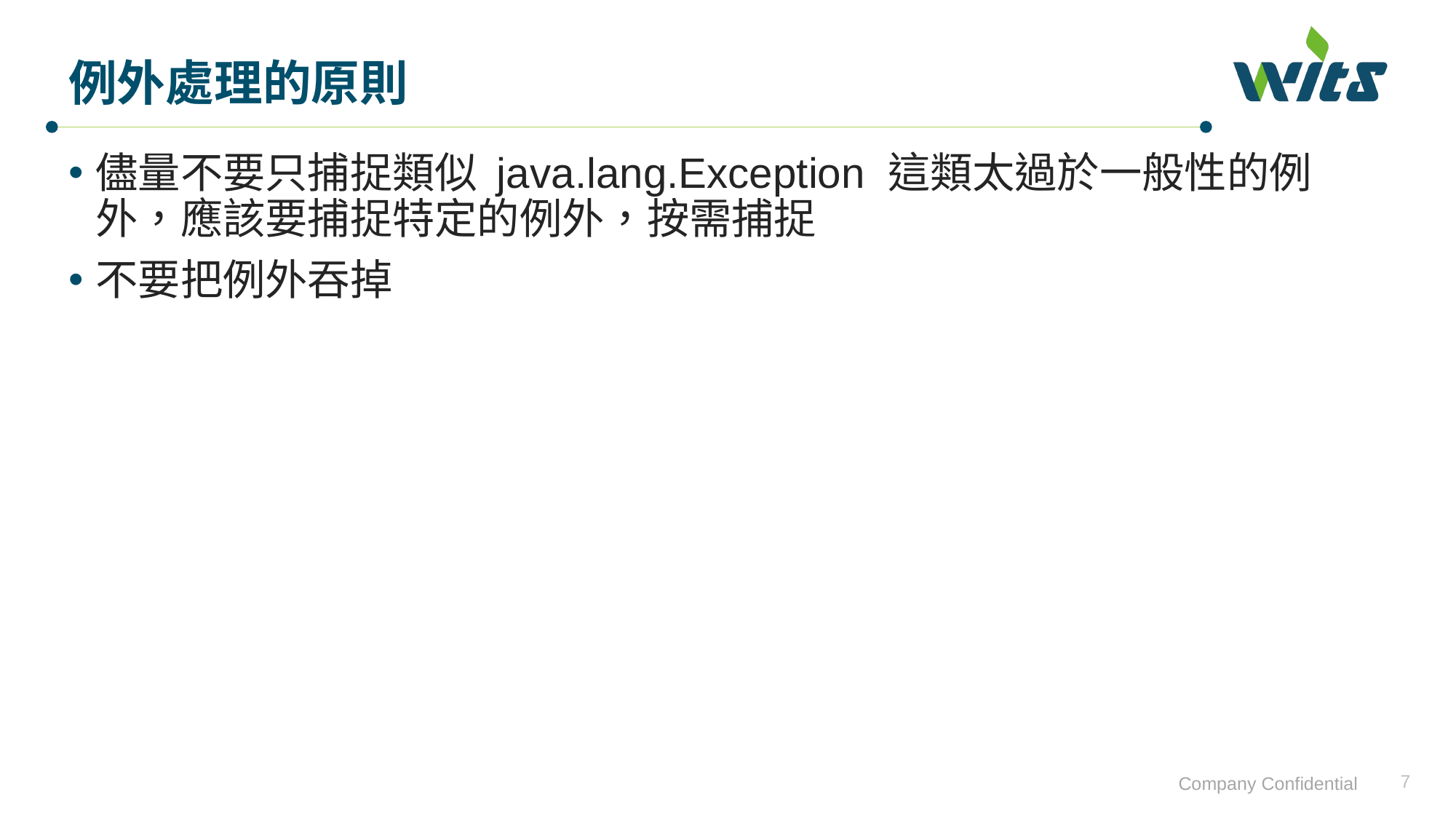

# 例外處理的原則
儘量不要只捕捉類似 java.lang.Exception 這類太過於一般性的例外，應該要捕捉特定的例外，按需捕捉
不要把例外吞掉
7